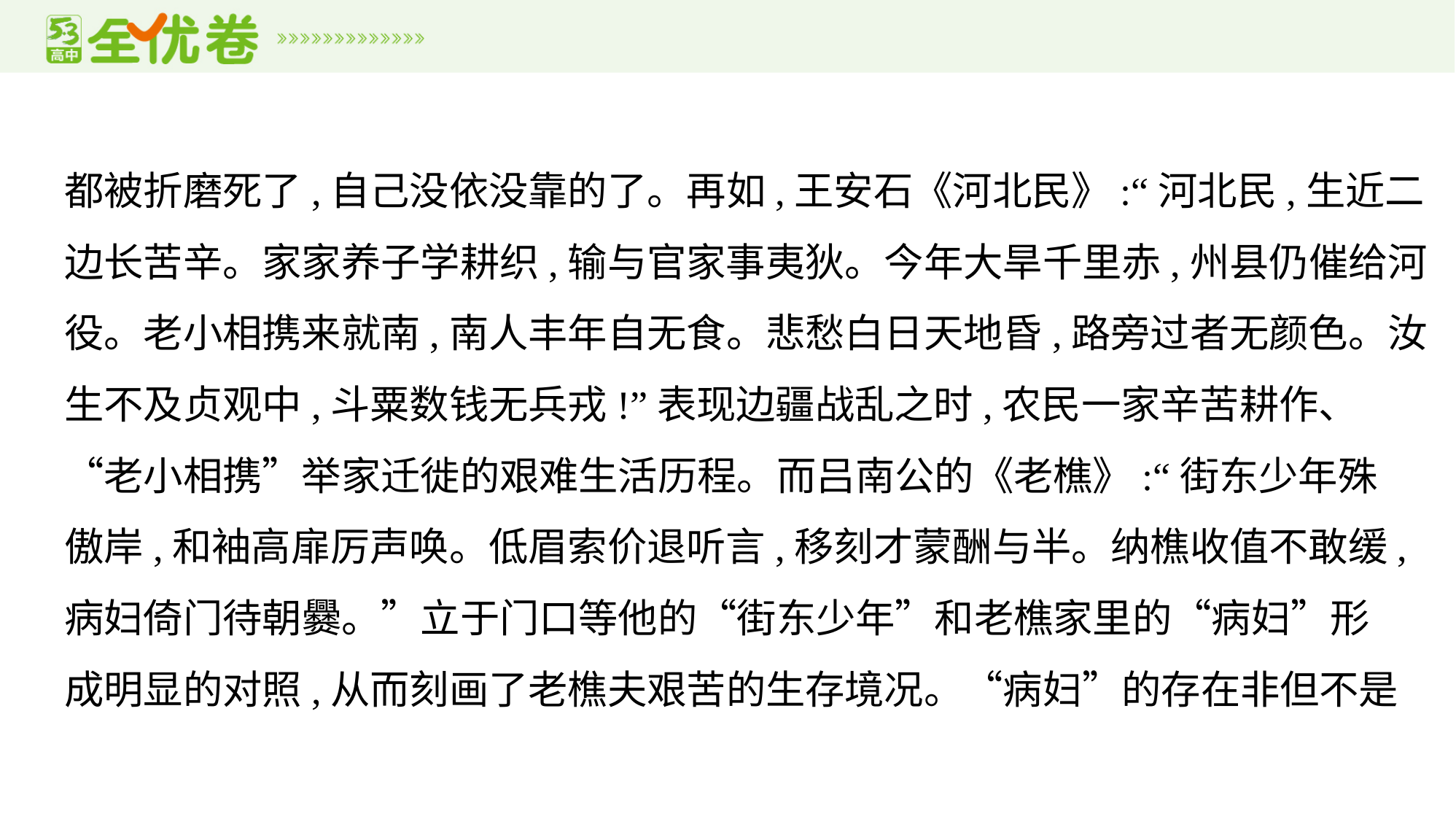

都被折磨死了,自己没依没靠的了。再如,王安石《河北民》:“河北民,生近二
边长苦辛。家家养子学耕织,输与官家事夷狄。今年大旱千里赤,州县仍催给河
役。老小相携来就南,南人丰年自无食。悲愁白日天地昏,路旁过者无颜色。汝
生不及贞观中,斗粟数钱无兵戎!”表现边疆战乱之时,农民一家辛苦耕作、
“老小相携”举家迁徙的艰难生活历程。而吕南公的《老樵》:“街东少年殊
傲岸,和袖高扉厉声唤。低眉索价退听言,移刻才蒙酬与半。纳樵收值不敢缓,
病妇倚门待朝爨。”立于门口等他的“街东少年”和老樵家里的“病妇”形
成明显的对照,从而刻画了老樵夫艰苦的生存境况。“病妇”的存在非但不是